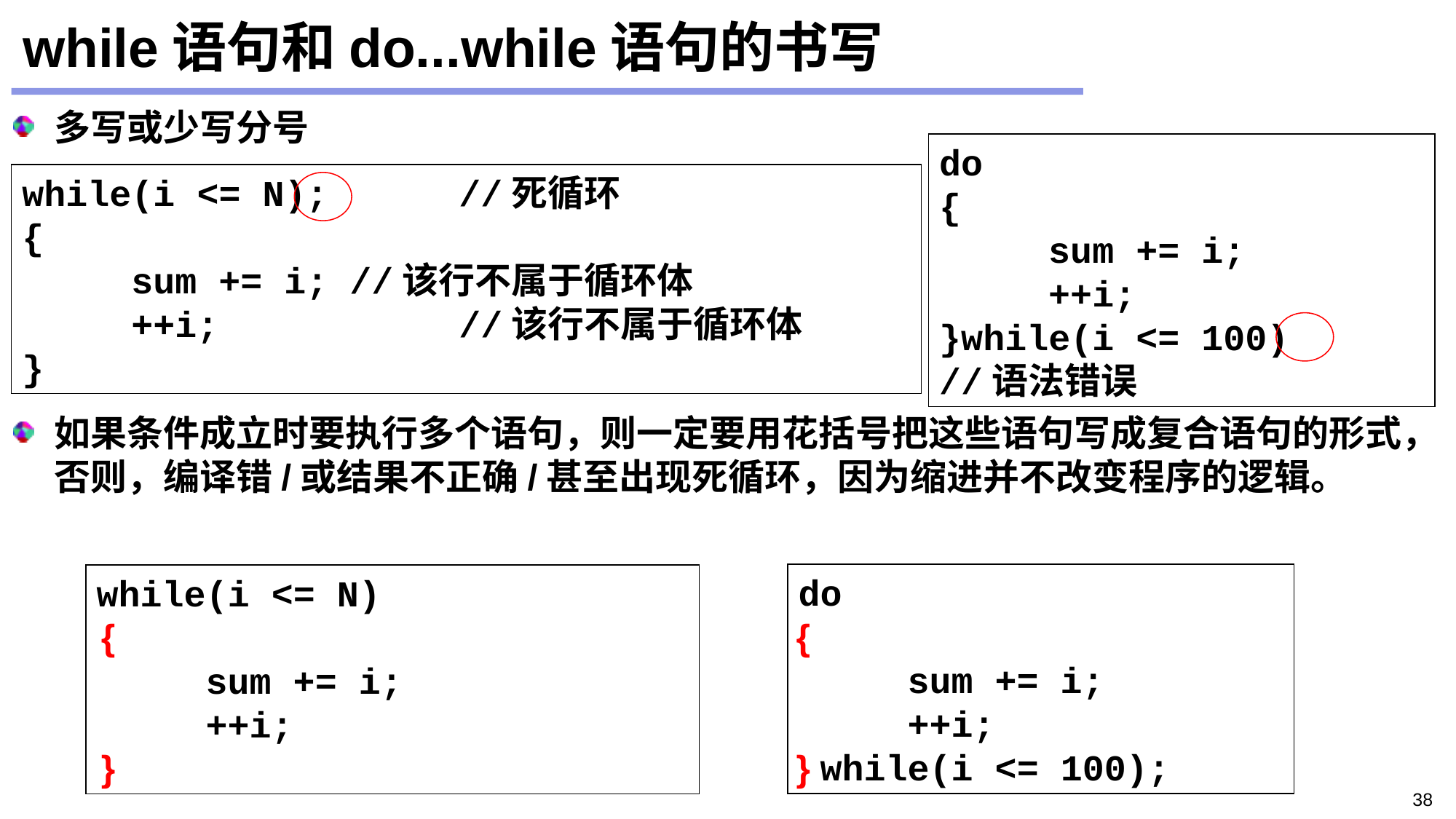

while语句和do...while语句的书写
多写或少写分号

如果条件成立时要执行多个语句，则一定要用花括号把这些语句写成复合语句的形式，否则，编译错/或结果不正确/甚至出现死循环，因为缩进并不改变程序的逻辑。
do
{
	sum += i;
	++i;
}while(i <= 100)
//语法错误
while(i <= N); 	//死循环
{
	sum += i;	//该行不属于循环体
	++i; 		//该行不属于循环体
}

do

	sum += i;
	++i;
 while(i <= 100);
while(i <= N)

	sum += i;
	++i;

{

}
{

}
38